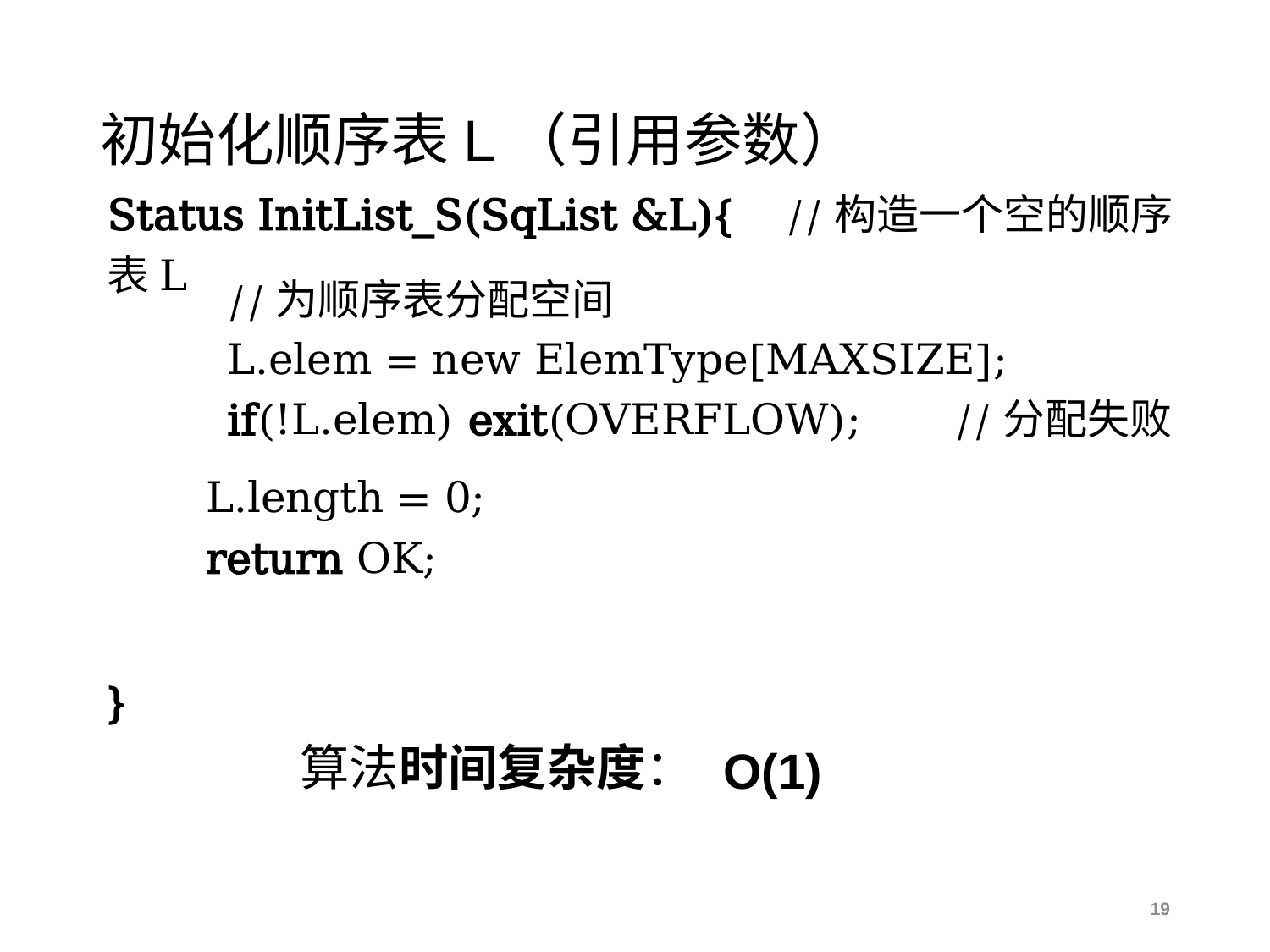

# 初始化顺序表L（引用参数）
Status InitList_S(SqList &L){    //构造一个空的顺序表L

}
//为顺序表分配空间
L.elem = new ElemType[MAXSIZE];
if(!L.elem) exit(OVERFLOW);       //分配失败
L.length = 0;
return OK;
算法时间复杂度：
O(1)
19